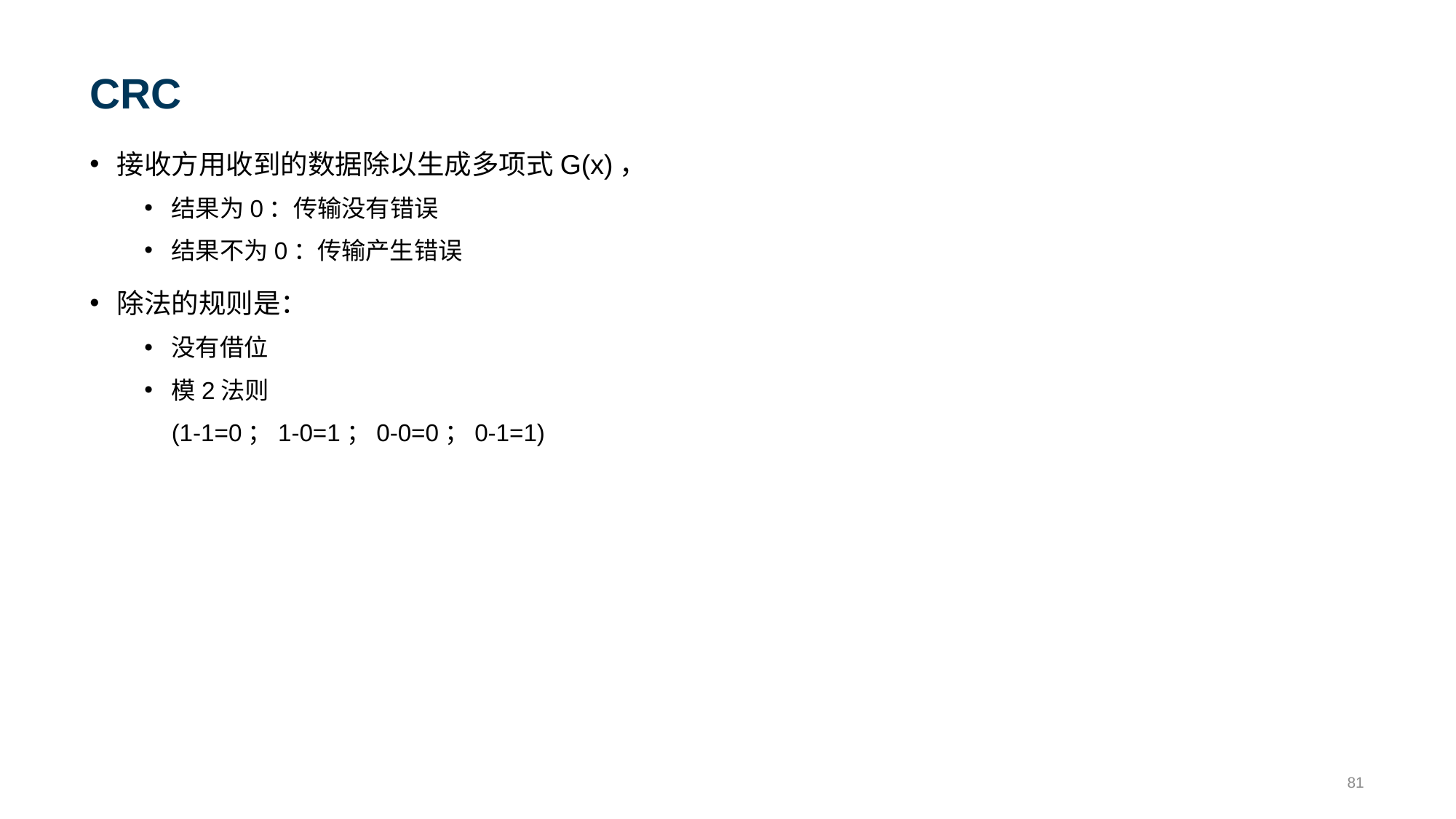

# CRC
接收方用收到的数据除以生成多项式G(x)，
结果为0：传输没有错误
结果不为0：传输产生错误
除法的规则是：
没有借位
模2法则
	(1-1=0；1-0=1；0-0=0；0-1=1)
81